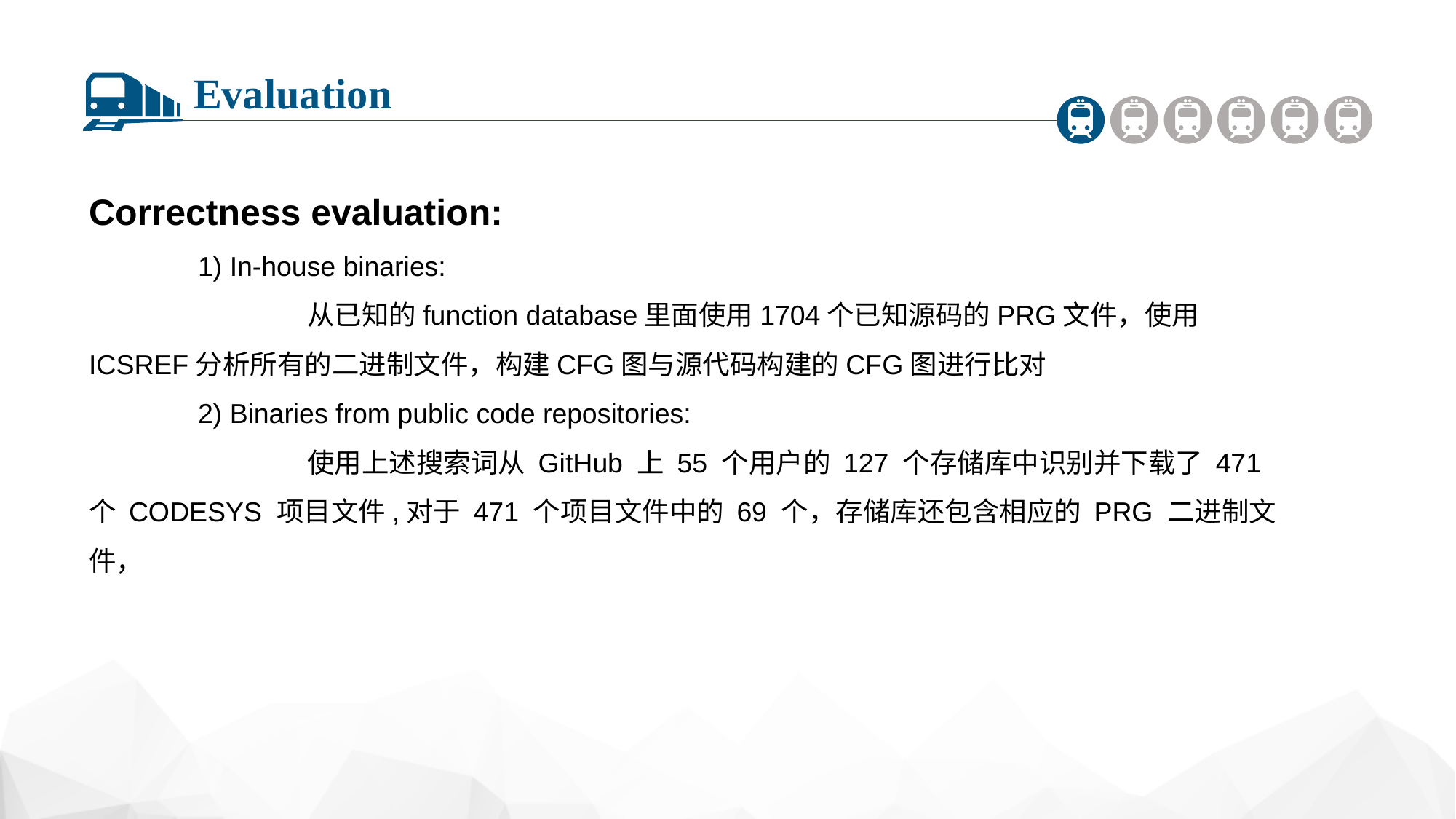

Evaluation
Correctness evaluation:
	1) In-house binaries:
		从已知的function database里面使用1704个已知源码的PRG文件，使用ICSREF分析所有的二进制文件，构建CFG图与源代码构建的CFG图进行比对
	2) Binaries from public code repositories:
		使用上述搜索词从 GitHub 上 55 个用户的 127 个存储库中识别并下载了 471 个 CODESYS 项目文件,对于 471 个项目文件中的 69 个，存储库还包含相应的 PRG 二进制文件，